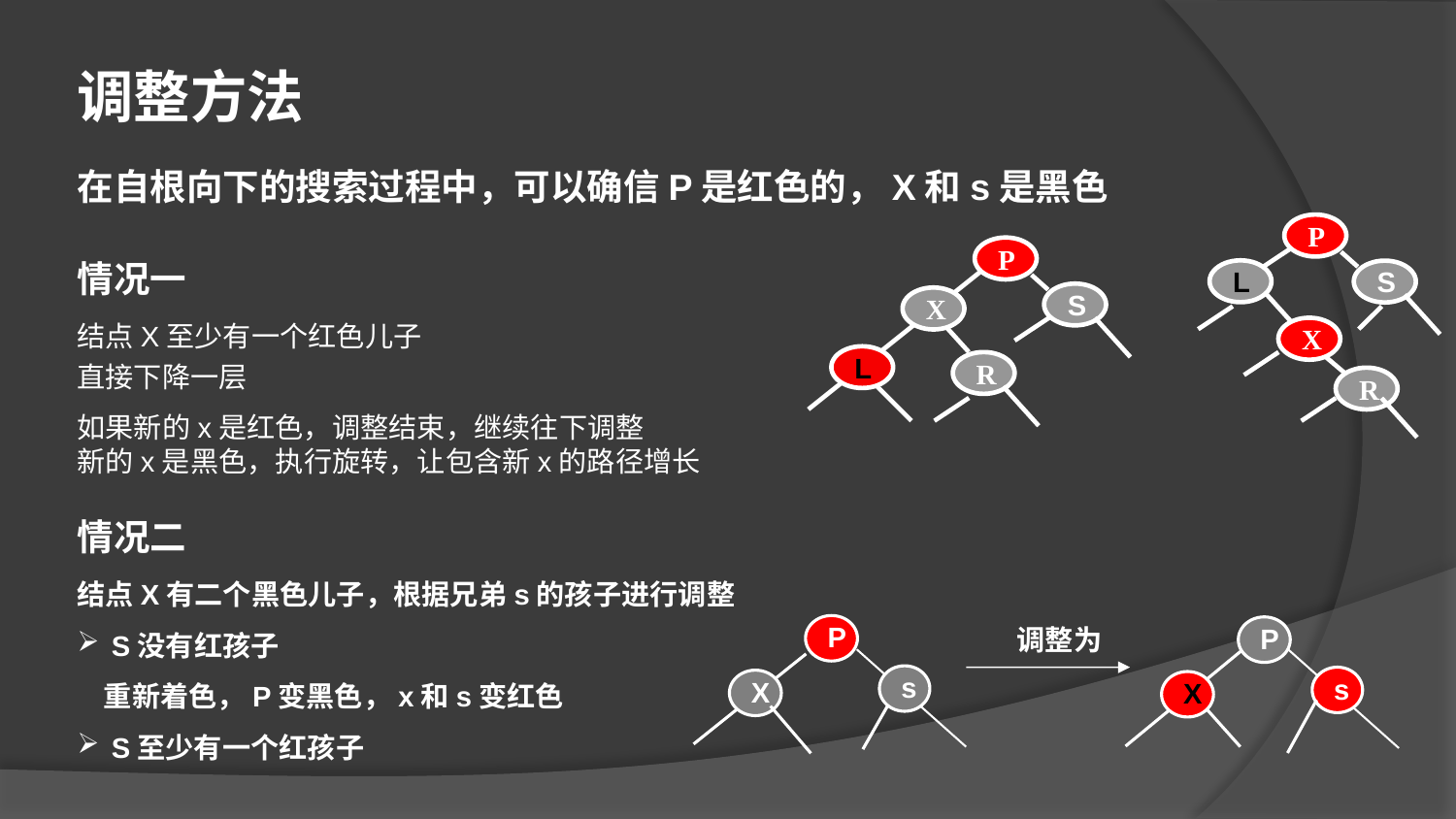

调整方法
在自根向下的搜索过程中，可以确信P是红色的，X和s是黑色
P

L
S

X

R

P

S
X

L
R

情况一
结点X至少有一个红色儿子
直接下降一层
如果新的x是红色，调整结束，继续往下调整
新的x是黑色，执行旋转，让包含新x的路径增长
情况二
结点X有二个黑色儿子，根据兄弟s的孩子进行调整
S没有红孩子
   重新着色，P变黑色，x和s变红色
S至少有一个红孩子
P
调整为
P

s

s
X
X